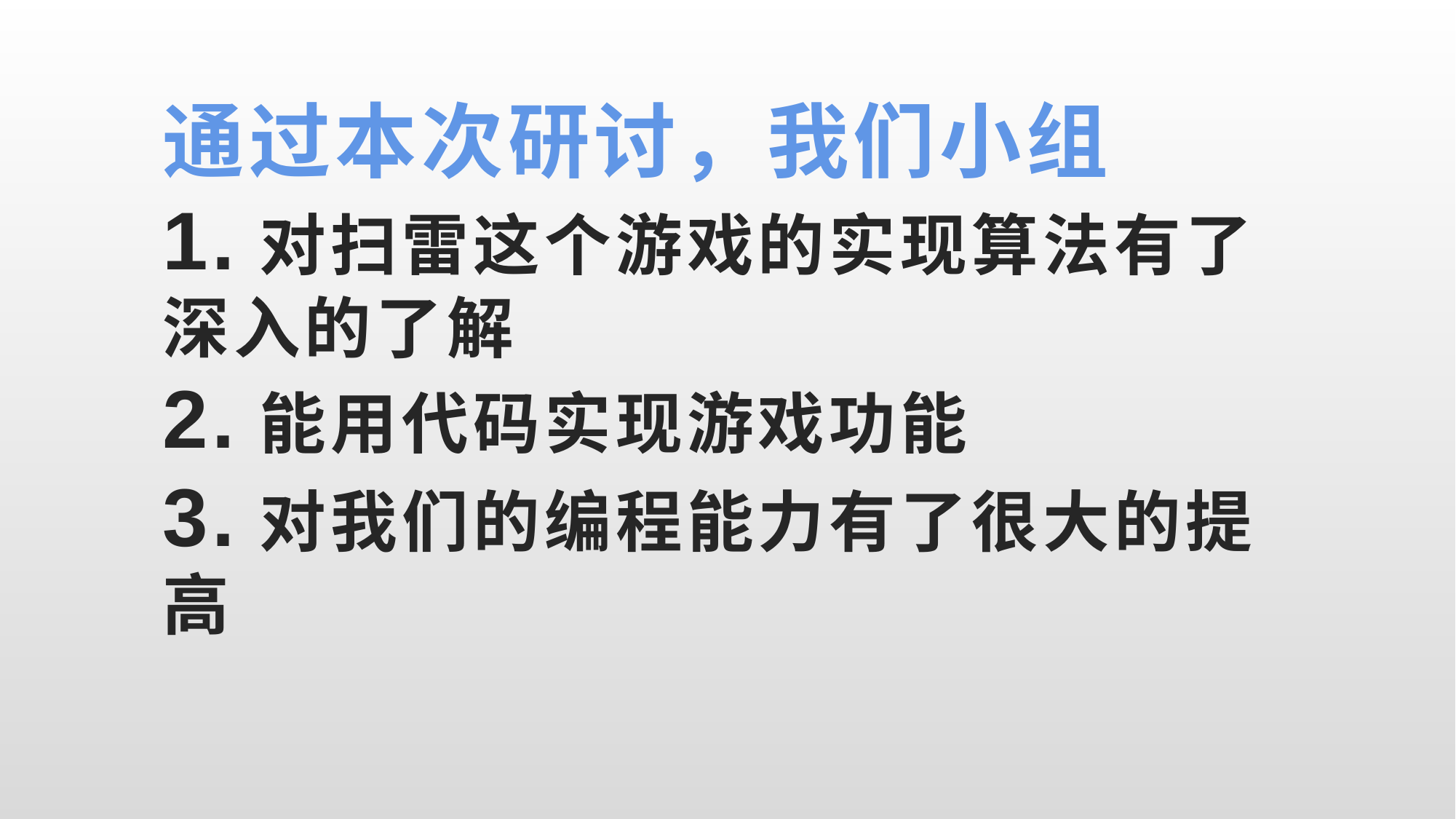

# 通过本次研讨，我们小组 1.对扫雷这个游戏的实现算法有了深入的了解 2.能用代码实现游戏功能 3.对我们的编程能力有了很大的提高